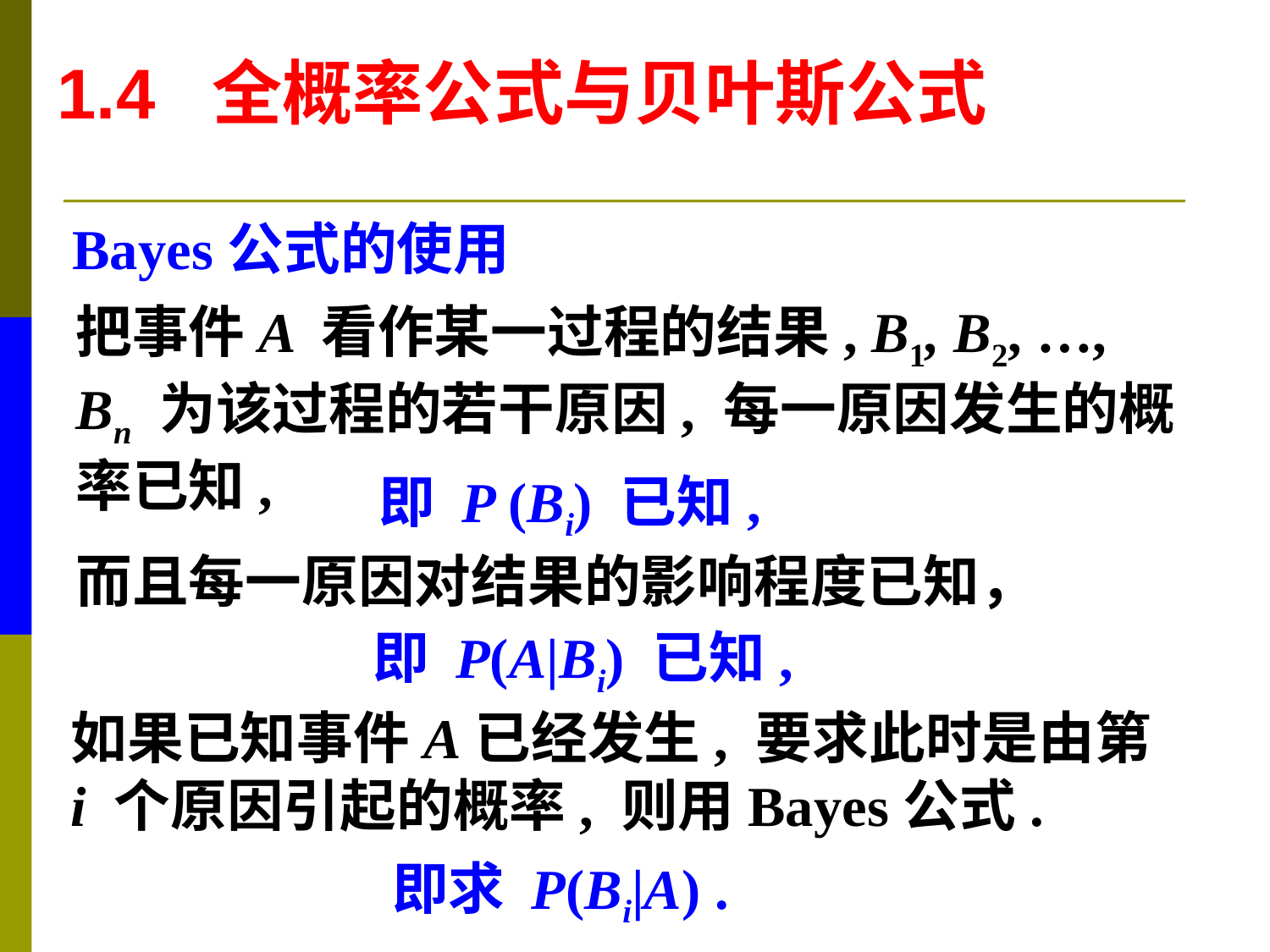

1.4  全概率公式与贝叶斯公式
Bayes公式的使用
把事件A 看作某一过程的结果, B1, B2, …,
Bn 为该过程的若干原因, 每一原因发生的概率已知,
即 P (Bi) 已知,
而且每一原因对结果的影响程度已知，
即 P(A|Bi) 已知,
如果已知事件A已经发生, 要求此时是由第
i 个原因引起的概率, 则用Bayes公式.
即求 P(Bi|A) .